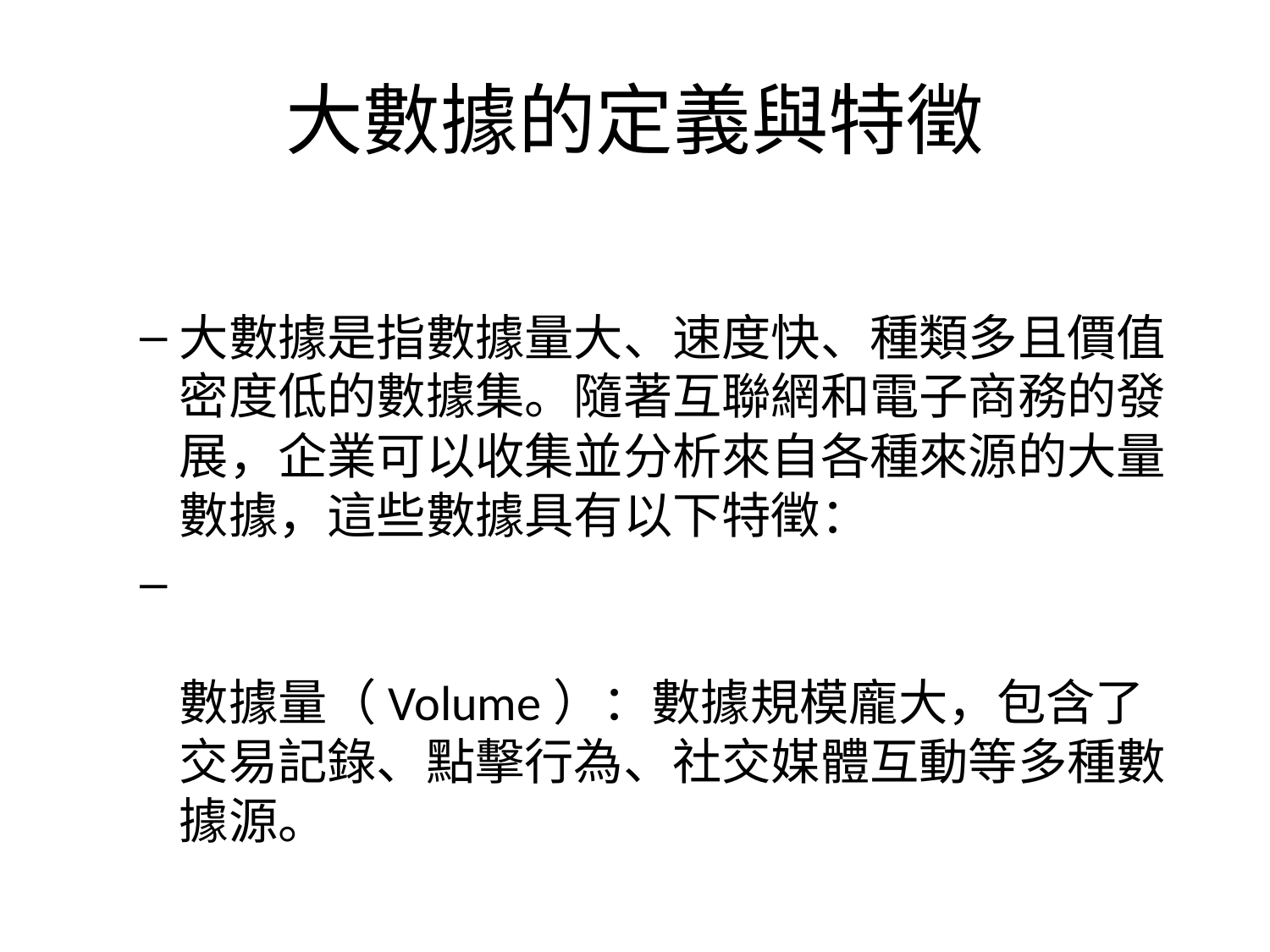

# 大數據的定義與特徵

大數據是指數據量大、速度快、種類多且價值密度低的數據集。隨著互聯網和電子商務的發展，企業可以收集並分析來自各種來源的大量數據，這些數據具有以下特徵：
數據量（Volume）：數據規模龐大，包含了交易記錄、點擊行為、社交媒體互動等多種數據源。
數據量（Volume）：數據規模龐大，包含了交易記錄、點擊行為、社交媒體互動等多種數據源。
數據速度（Velocity）：數據生成和傳輸速度快，企業需要及時處理以做出實時決策。
數據速度（Velocity）：數據生成和傳輸速度快，企業需要及時處理以做出實時決策。
數據種類（Variety）：數據形式多樣，包括結構化數據（如數據庫記錄）、半結構化數據（如XML文件）和非結構化數據（如圖片和視頻）。
數據種類（Variety）：數據形式多樣，包括結構化數據（如數據庫記錄）、半結構化數據（如XML文件）和非結構化數據（如圖片和視頻）。
數據真實性（Veracity）：數據的準確性和可靠性至關重要，企業需要確保數據的質量。
數據真實性（Veracity）：數據的準確性和可靠性至關重要，企業需要確保數據的質量。